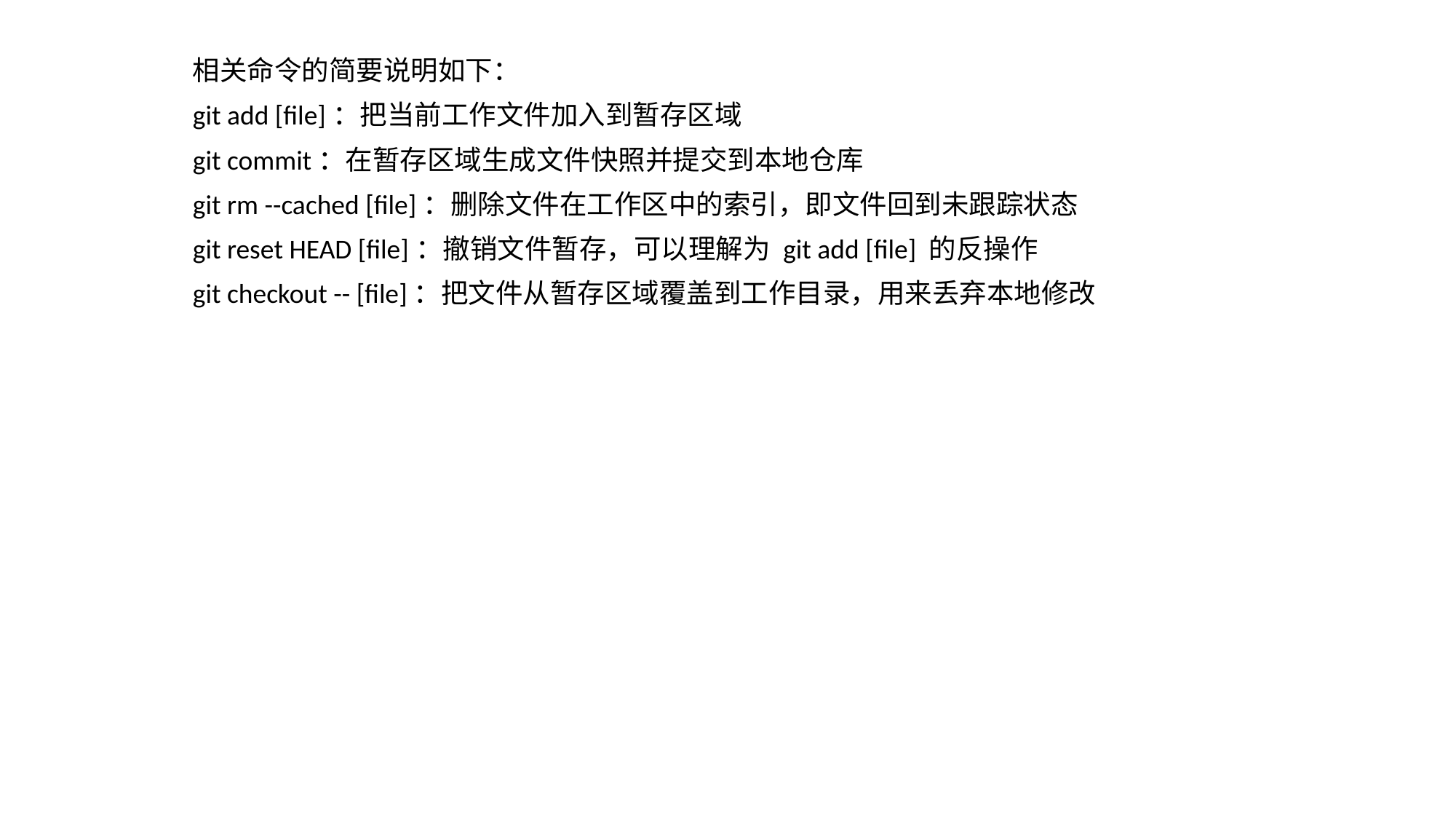

相关命令的简要说明如下：
git add [file]：把当前工作文件加入到暂存区域
git commit：在暂存区域生成文件快照并提交到本地仓库
git rm --cached [file]：删除文件在工作区中的索引，即文件回到未跟踪状态
git reset HEAD [file]：撤销文件暂存，可以理解为 git add [file] 的反操作
git checkout -- [file]：把文件从暂存区域覆盖到工作目录，用来丢弃本地修改